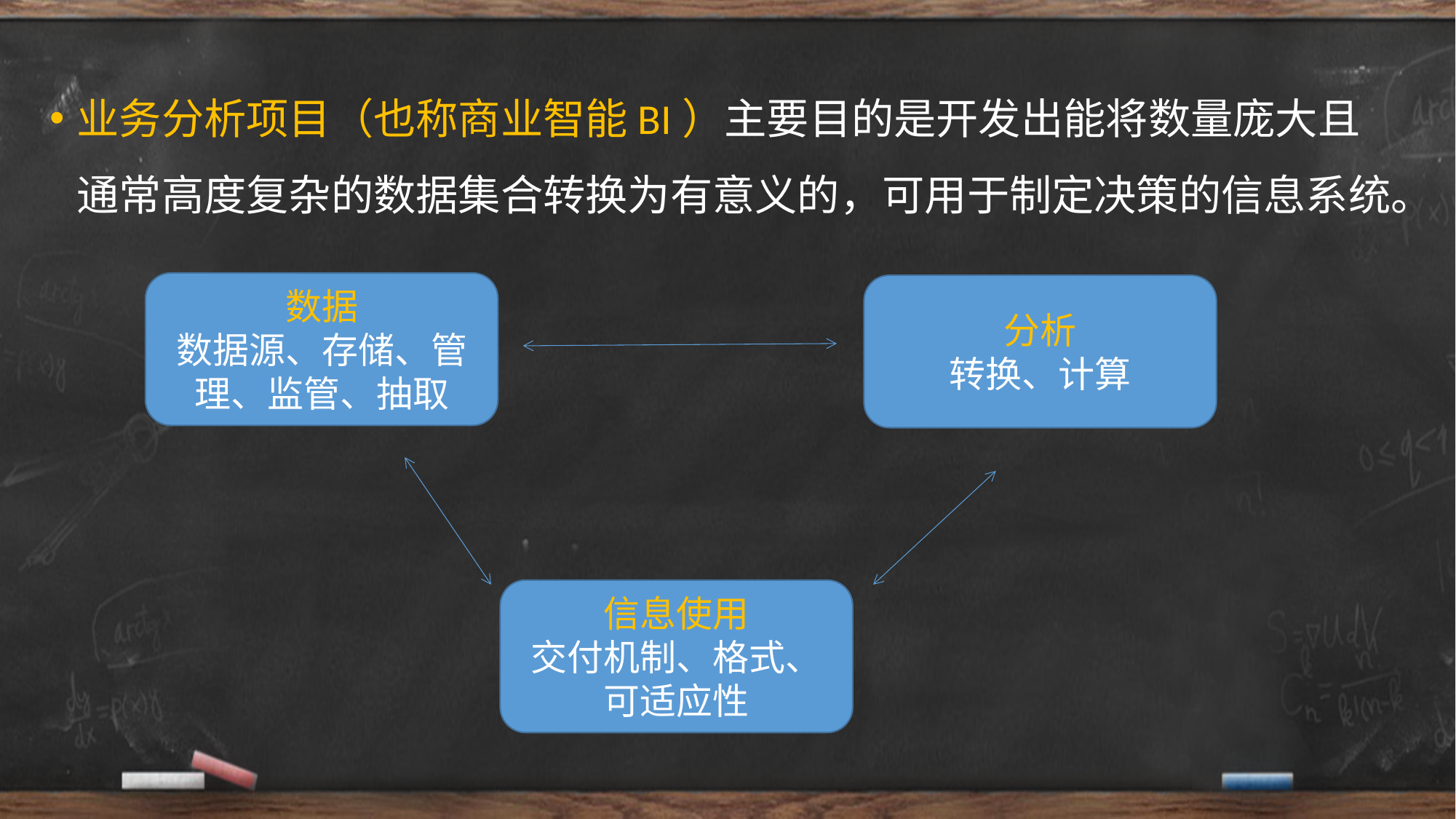

业务分析项目（也称商业智能BI）主要目的是开发出能将数量庞大且通常高度复杂的数据集合转换为有意义的，可用于制定决策的信息系统。

数据
数据源、存储、管理、监管、抽取
分析
转换、计算
信息使用
交付机制、格式、可适应性